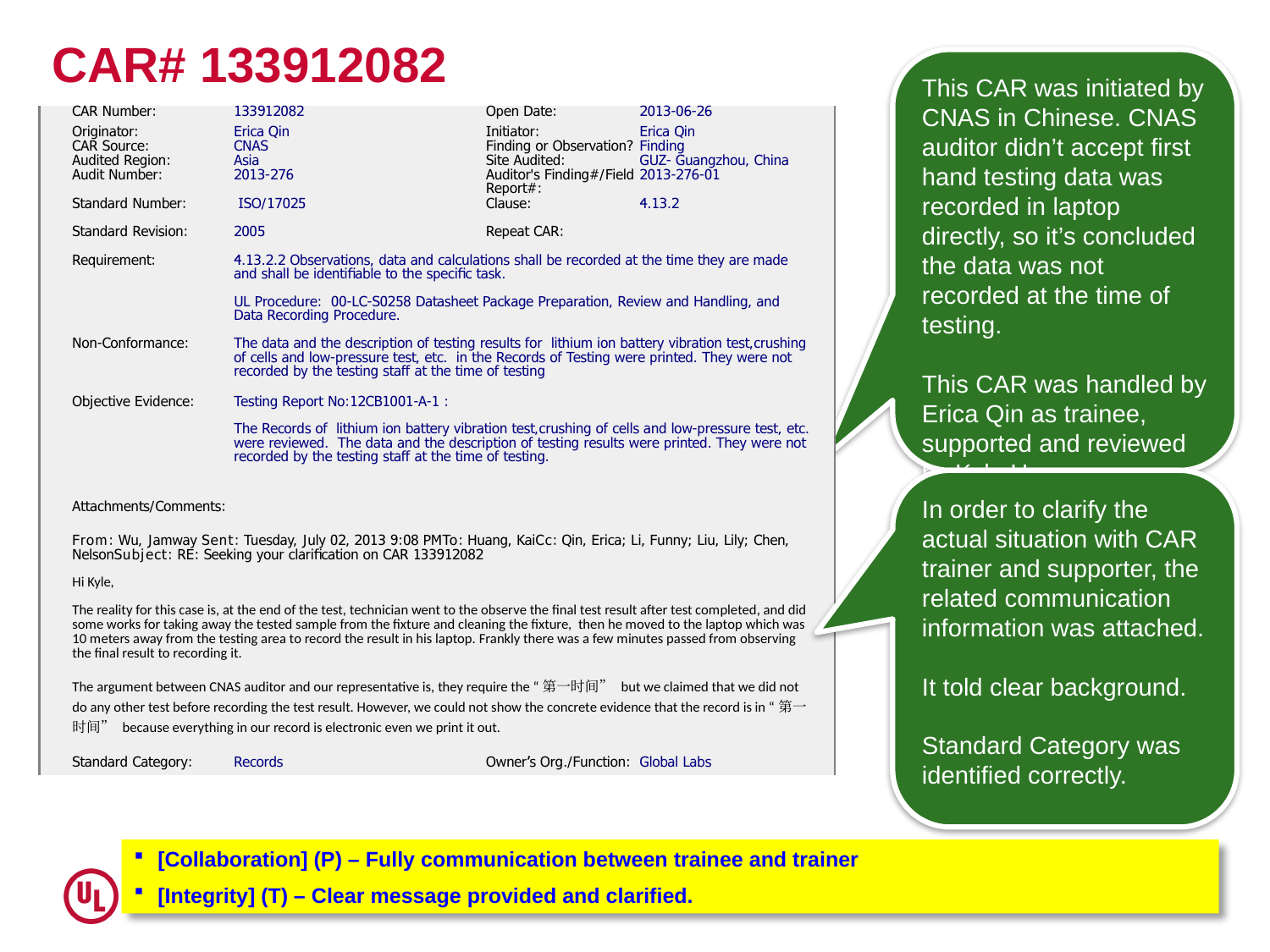

# CAR# 133912082
This CAR was initiated by CNAS in Chinese. CNAS auditor didn’t accept first hand testing data was recorded in laptop directly, so it’s concluded the data was not recorded at the time of testing.

This CAR was handled by Erica Qin as trainee, supported and reviewed by Kyle Huang.

.
|  | CAR Number: | 133912082 |  | Open Date: | 2013-06-26 |
| --- | --- | --- | --- | --- | --- |
|  | Originator: | Erica Qin |  | Initiator: | Erica Qin |
|  | CAR Source: | CNAS |  | Finding or Observation? | Finding |
|  | Audited Region: | Asia |  | Site Audited: | GUZ- Guangzhou, China |
|  | Audit Number: | 2013-276 |  | Auditor's Finding#/Field Report#: | 2013-276-01 |
|  | Standard Number: | ISO/17025 |  | Clause: | 4.13.2 |
|  | Standard Revision: | 2005 |  | Repeat CAR: |  |
|  |  |  |  |  |  |
|  | Requirement: | 4.13.2.2 Observations, data and calculations shall be recorded at the time they are made and shall be identifiable to the specific task. UL Procedure: 00-LC-S0258 Datasheet Package Preparation, Review and Handling, and Data Recording Procedure. |  |  |  |
|  |  |  |  |  |  |
|  | Non-Conformance: | The data and the description of testing results for lithium ion battery vibration test,crushing of cells and low-pressure test, etc. in the Records of Testing were printed. They were not recorded by the testing staff at the time of testing |  |  |  |
|  |  |  |  |  |  |
|  | Objective Evidence: | Testing Report No:12CB1001-A-1 : The Records of lithium ion battery vibration test,crushing of cells and low-pressure test, etc. were reviewed. The data and the description of testing results were printed. They were not recorded by the testing staff at the time of testing. |  |  |  |
|  | Attachments/Comments: |  |  |  |  |
|  | From: Wu, Jamway Sent: Tuesday, July 02, 2013 9:08 PMTo: Huang, KaiCc: Qin, Erica; Li, Funny; Liu, Lily; Chen, NelsonSubject: RE: Seeking your clarification on CAR 133912082   Hi Kyle,   The reality for this case is, at the end of the test, technician went to the observe the final test result after test completed, and did some works for taking away the tested sample from the fixture and cleaning the fixture, then he moved to the laptop which was 10 meters away from the testing area to record the result in his laptop. Frankly there was a few minutes passed from observing the final result to recording it.   The argument between CNAS auditor and our representative is, they require the “第一时间” but we claimed that we did not do any other test before recording the test result. However, we could not show the concrete evidence that the record is in “第一时间” because everything in our record is electronic even we print it out. |  |  |  |  |
|  | Standard Category: | Records |  | Owner’s Org./Function: | Global Labs |

In order to clarify the actual situation with CAR trainer and supporter, the related communication information was attached.

It told clear background.

Standard Category was identified correctly.
[Collaboration] (P) – Fully communication between trainee and trainer
[Integrity] (T) – Clear message provided and clarified.
2